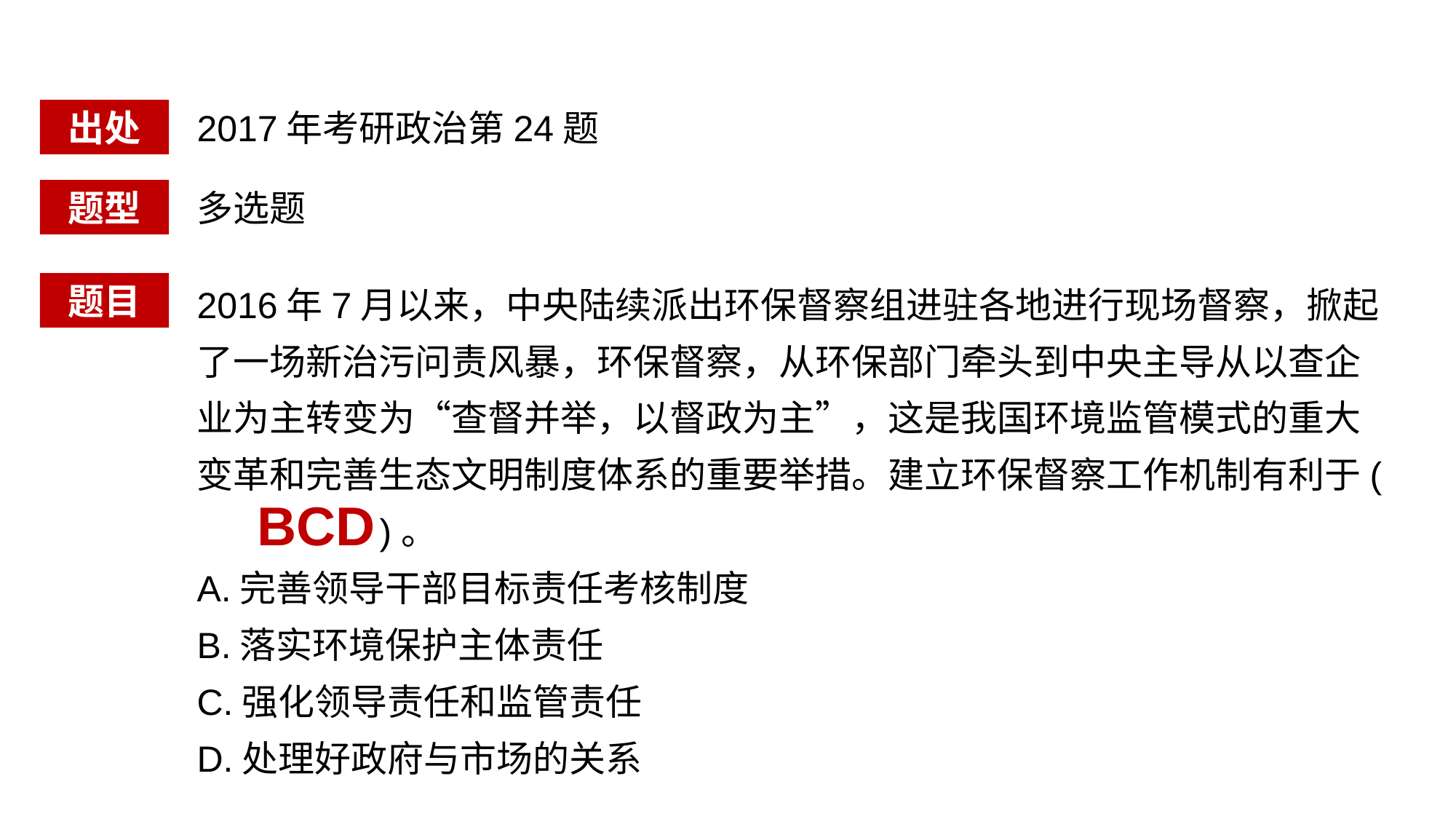

出处
2017年考研政治第24题
题型
多选题
2016年7月以来，中央陆续派出环保督察组进驻各地进行现场督察，掀起了一场新治污问责风暴，环保督察，从环保部门牵头到中央主导从以查企业为主转变为“查督并举，以督政为主”，这是我国环境监管模式的重大变革和完善生态文明制度体系的重要举措。建立环保督察工作机制有利于(                   )。
A.完善领导干部目标责任考核制度
B.落实环境保护主体责任
C.强化领导责任和监管责任
D.处理好政府与市场的关系
题目
BCD